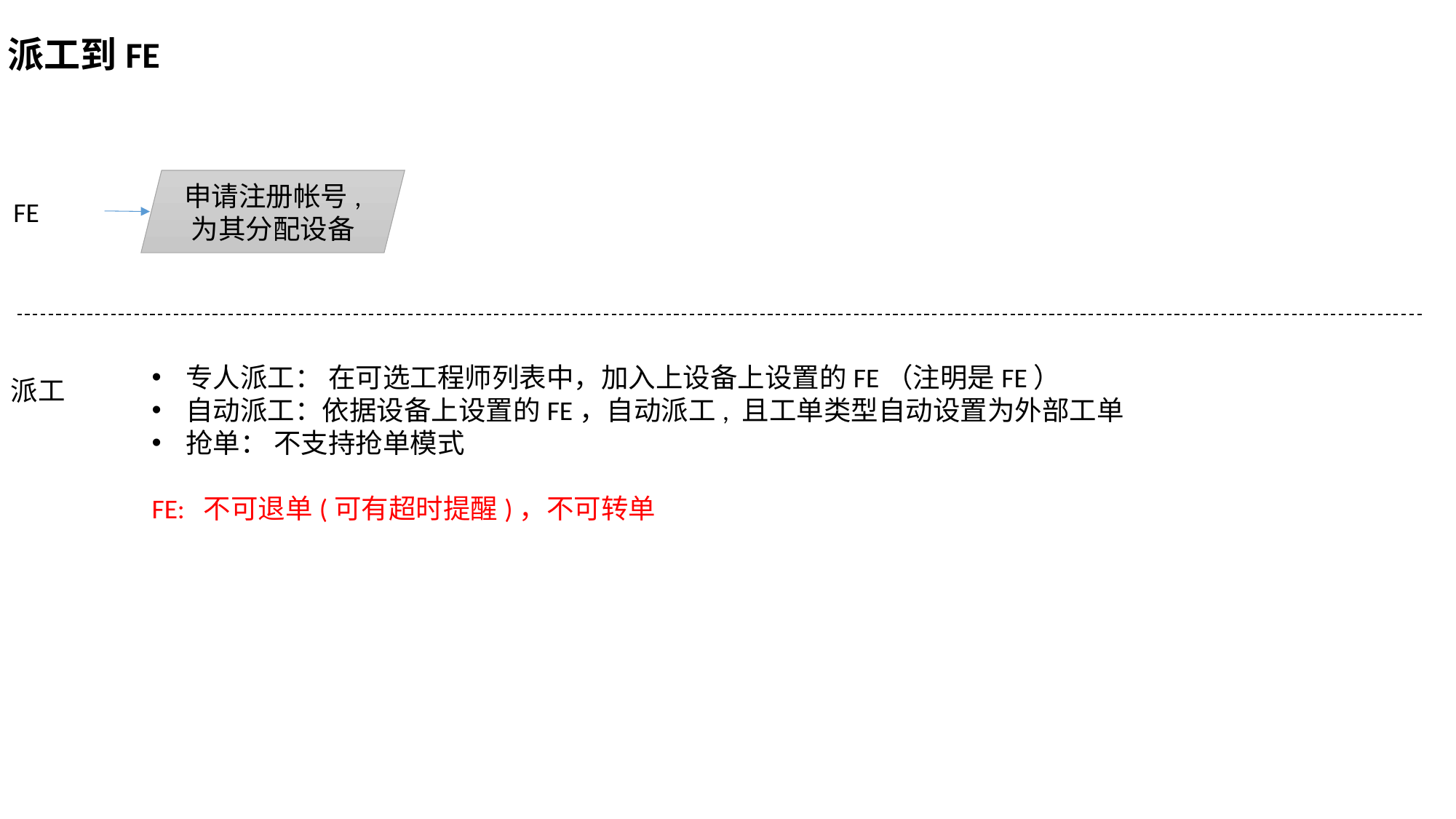

派工到FE
申请注册帐号, 为其分配设备
FE
专人派工： 在可选工程师列表中，加入上设备上设置的FE（注明是FE）
自动派工：依据设备上设置的FE，自动派工, 且工单类型自动设置为外部工单
抢单： 不支持抢单模式

FE:  不可退单(可有超时提醒)，不可转单
派工